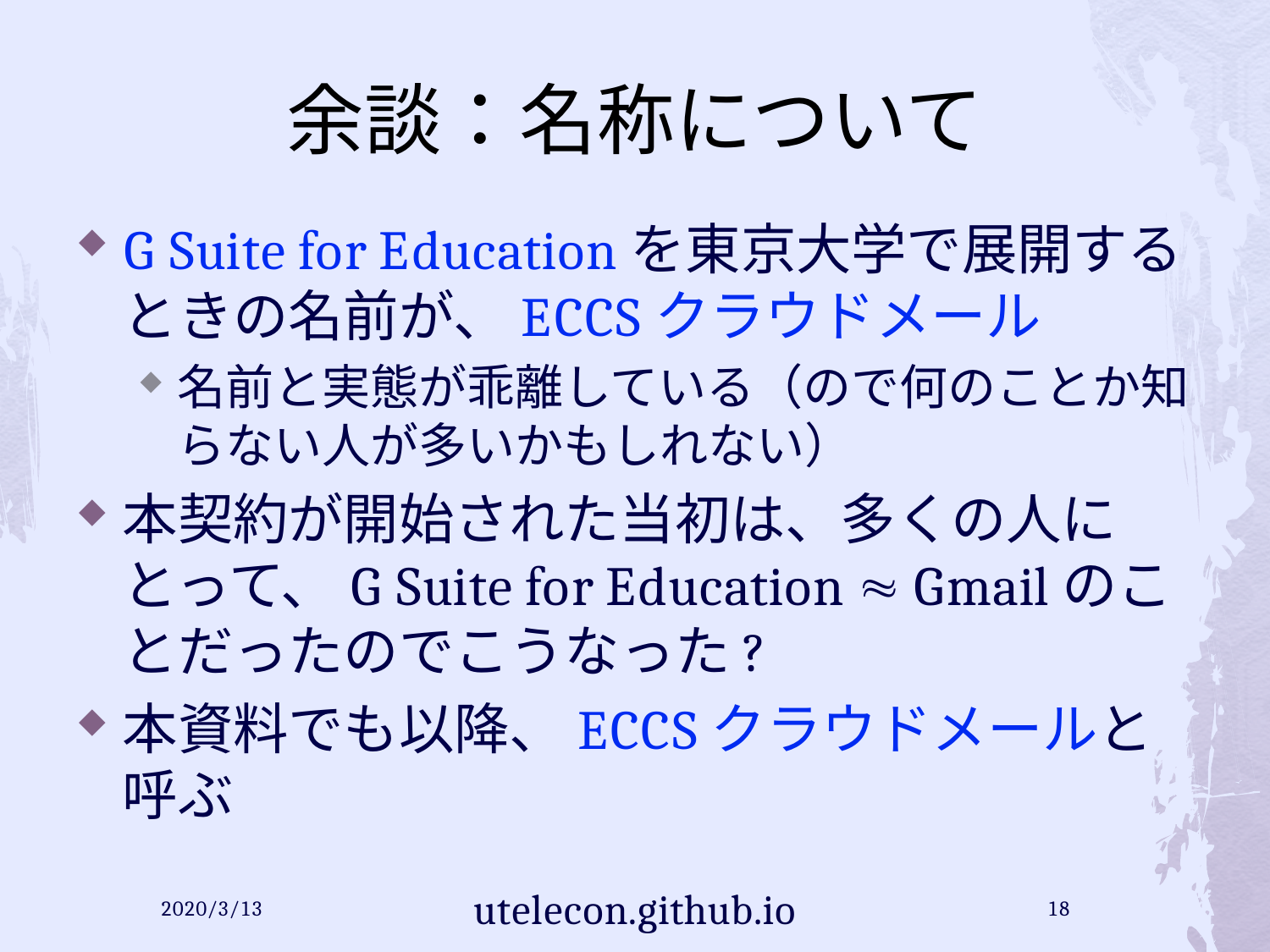

# 余談：名称について
G Suite for Educationを東京大学で展開するときの名前が、ECCSクラウドメール
名前と実態が乖離している（ので何のことか知らない人が多いかもしれない）
本契約が開始された当初は、多くの人にとって、G Suite for Education ≈ Gmailのことだったのでこうなった?
本資料でも以降、ECCSクラウドメールと呼ぶ
2020/3/13
utelecon.github.io
18